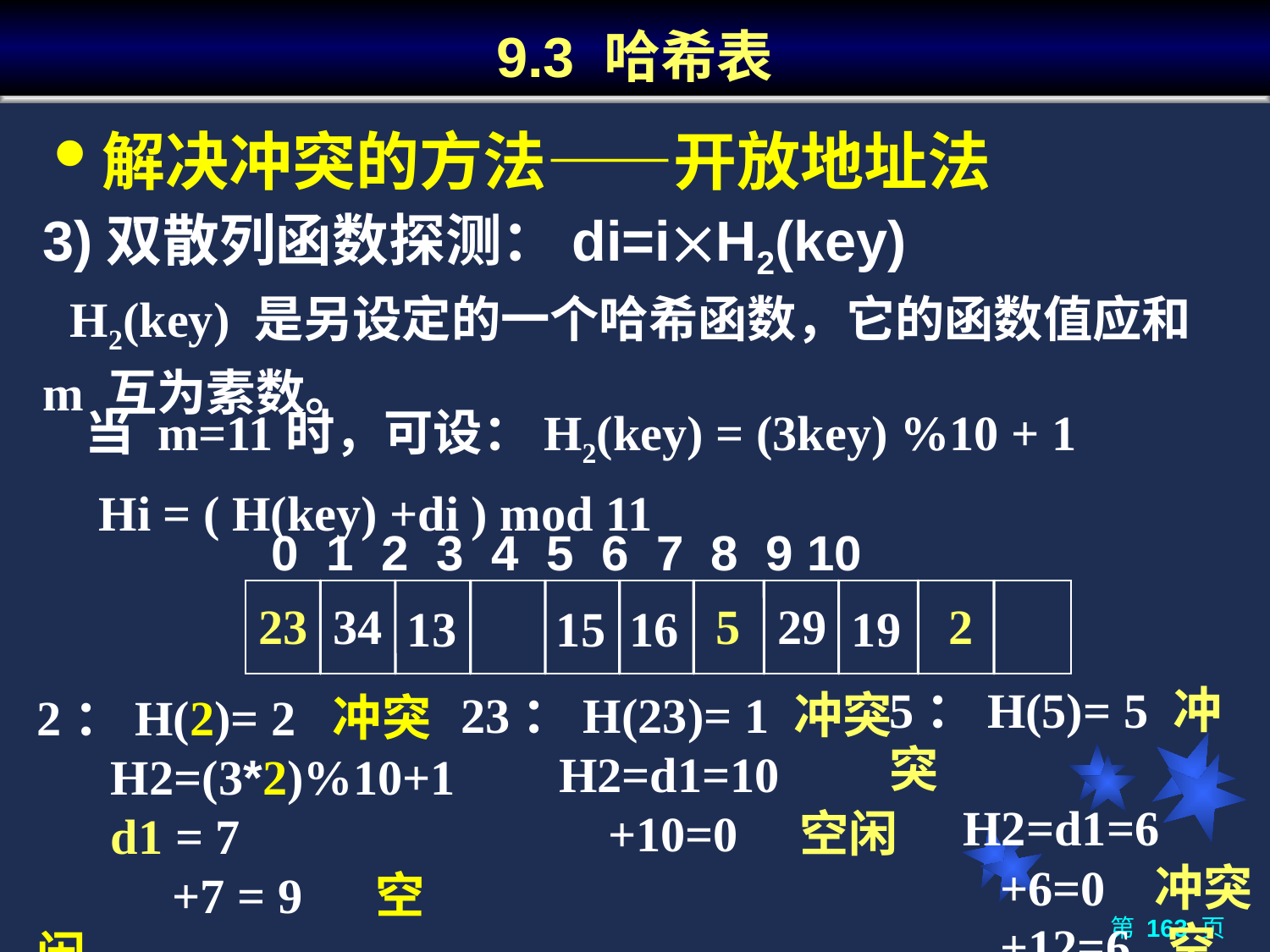

# 9.3 哈希表
解决冲突的方法——开放地址法
3)双散列函数探测：di=i×H2(key)
  H2(key) 是另设定的一个哈希函数，它的函数值应和 m 互为素数。
 当 m=11时，可设：H2(key) = (3key) %10 + 1
  Hi = ( H(key) +di ) mod 11
 0  1  2  3  4  5  6  7  8  9 10

23
34
5
29
2
13
15
16
19
5：H(5)= 5 冲突
      H2=d1=6
         +6=0   冲突
         +12=6  空闲
23：H(23)= 1 冲突
        H2=d1=10
            +10=0    空闲
2：H(2)= 2  冲突
      H2=(3*2)%10+1
      d1 = 7
           +7 = 9     空闲
第 163 页